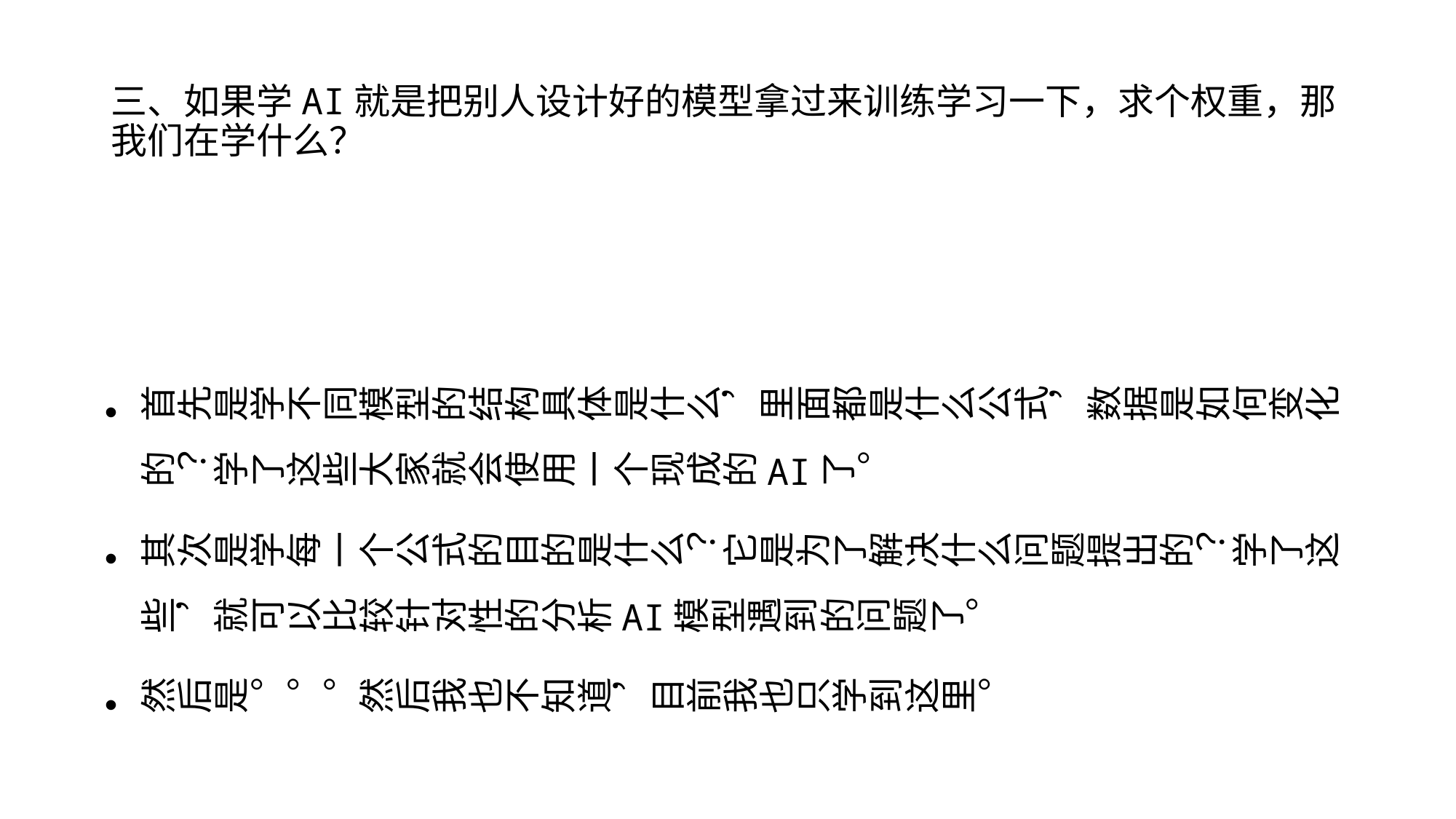

首先是学不同模型的结构具体是什么，里面都是什么公式，数据是如何变化的？学了这些大家就会使用一个现成的AI了。
其次是学每一个公式的目的是什么？它是为了解决什么问题提出的？学了这些，就可以比较针对性的分析AI模型遇到的问题了。
然后是。。。然后我也不知道，目前我也只学到这里。
# 三、如果学AI就是把别人设计好的模型拿过来训练学习一下，求个权重，那我们在学什么？